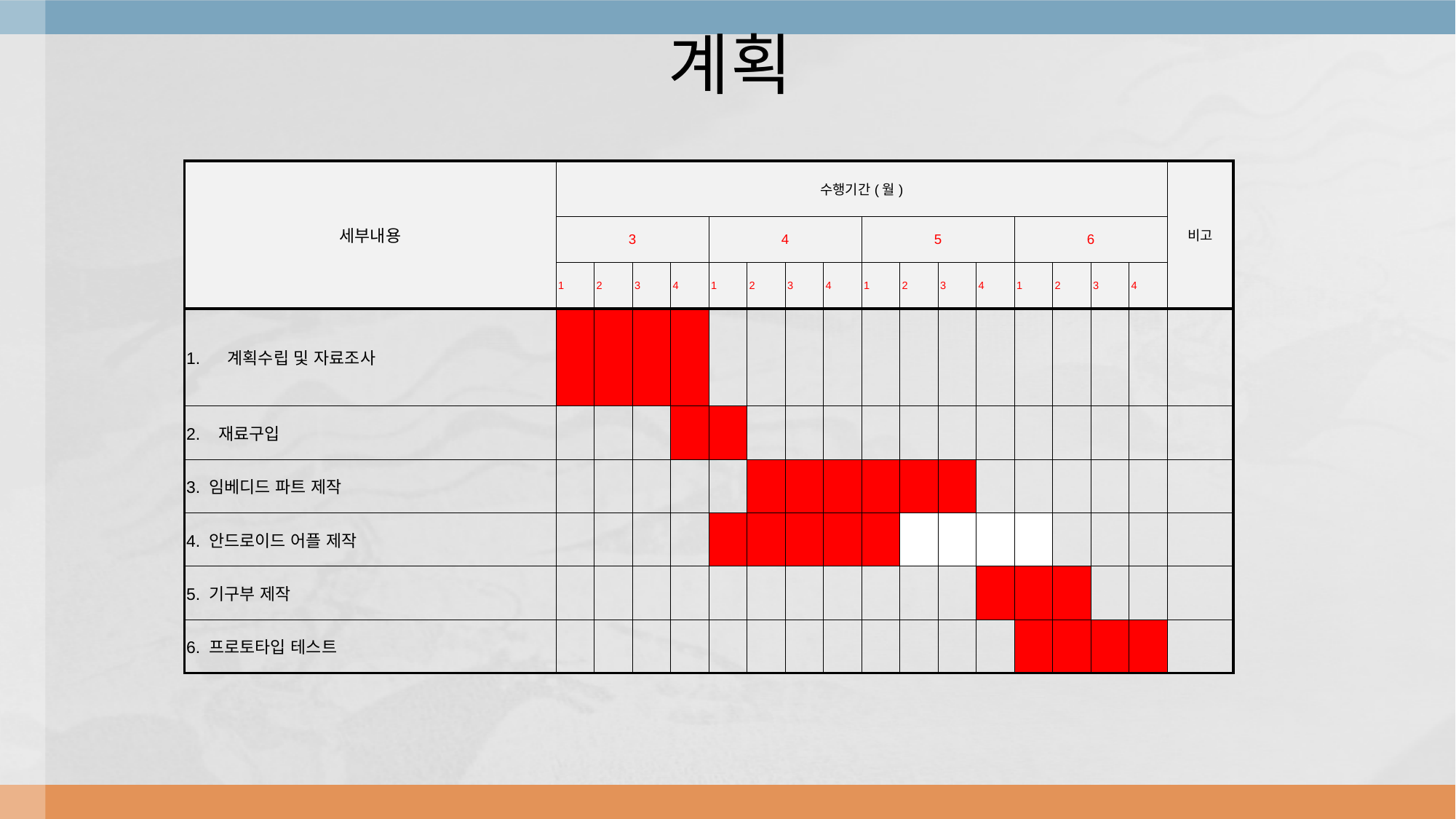

# 계획
| 세부내용 | 수행기간(월) |  |  |  |  |  |  |  |  |  |  |  |  |  |  |  | 비고 |
| --- | --- | --- | --- | --- | --- | --- | --- | --- | --- | --- | --- | --- | --- | --- | --- | --- | --- |
|  | 3 |  |  |  | 4 |  |  |  | 5 |  |  |  | 6 |  |  |  |  |
|  | 1 | 2 | 3 | 4 | 1 | 2 | 3 | 4 | 1 | 2 | 3 | 4 | 1 | 2 | 3 | 4 |  |
| 계획수립 및 자료조사 |  |  |  |  |  |  |  |  |  |  |  |  |  |  |  |  |  |
| 2. 재료구입 |  |  |  |  |  |  |  |  |  |  |  |  |  |  |  |  |  |
| 3. 임베디드 파트 제작 |  |  |  |  |  |  |  |  |  |  |  |  |  |  |  |  |  |
| 4. 안드로이드 어플 제작 |  |  |  |  |  |  |  |  |  |  |  |  |  |  |  |  |  |
| 5. 기구부 제작 |  |  |  |  |  |  |  |  |  |  |  |  |  |  |  |  |  |
| 6. 프로토타입 테스트 |  |  |  |  |  |  |  |  |  |  |  |  |  |  |  |  |  |